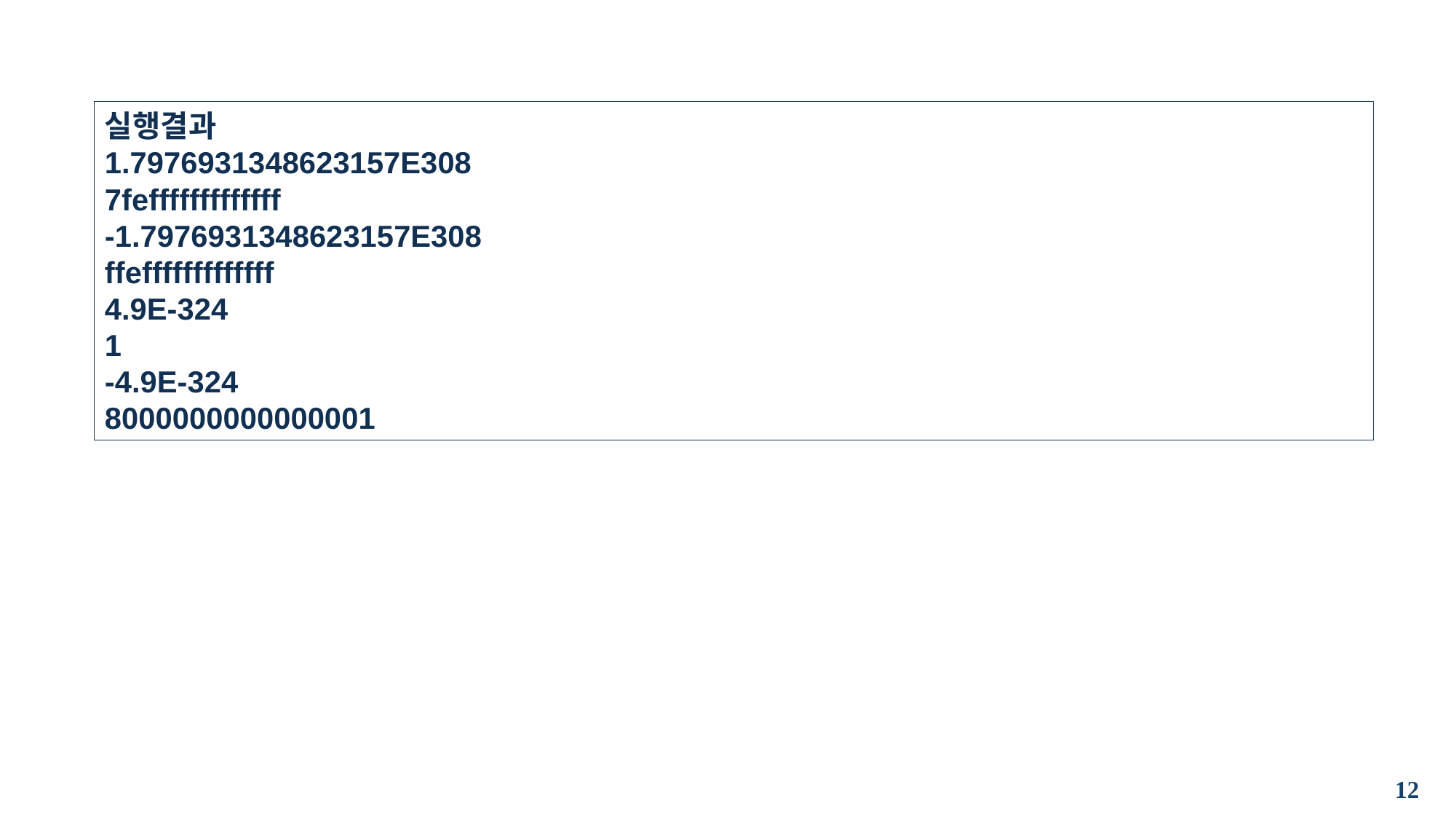

실행결과
1.7976931348623157E308
7fefffffffffffff
-1.7976931348623157E308
ffefffffffffffff
4.9E-324
1
-4.9E-324
8000000000000001
12